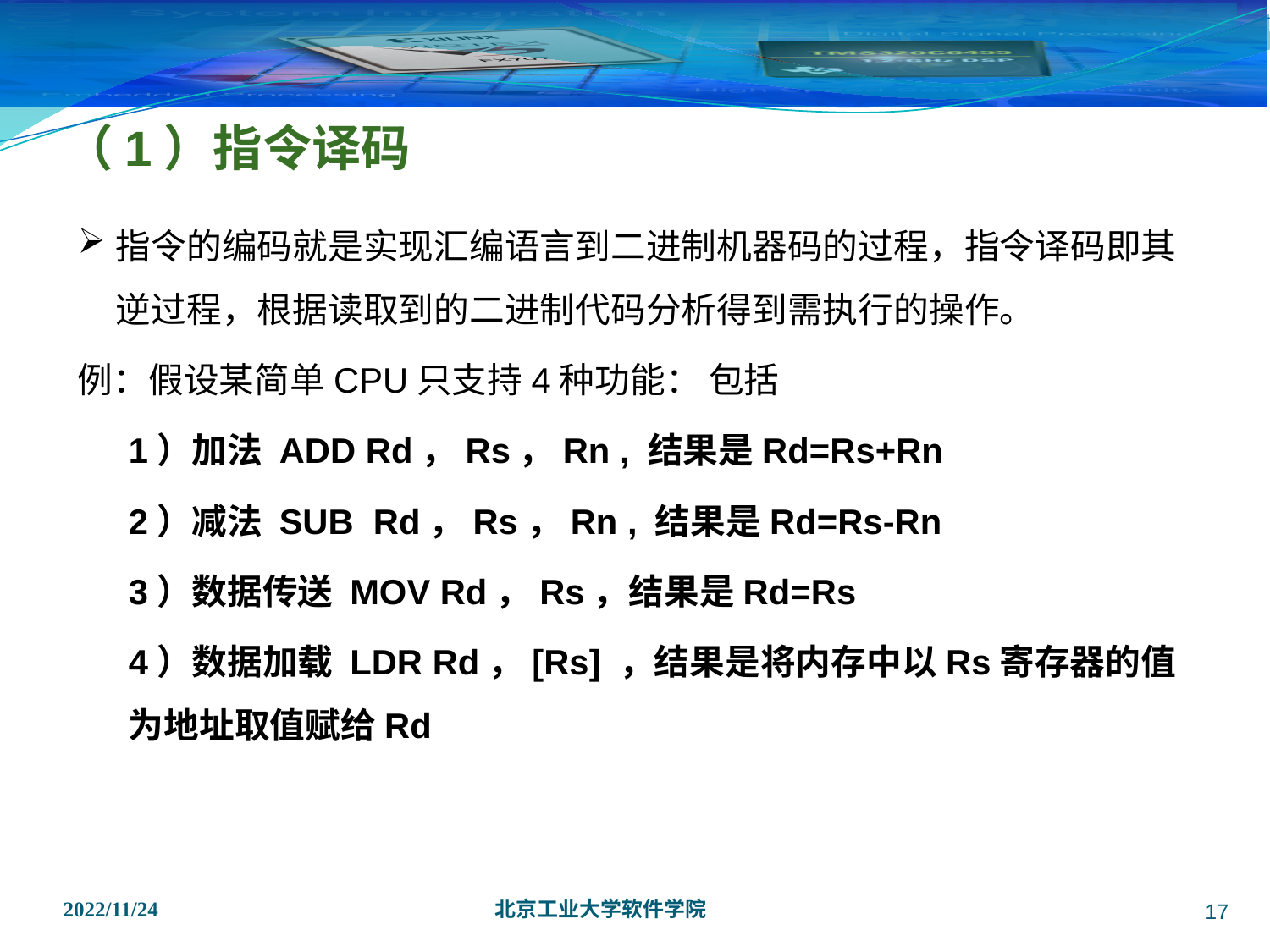

# （1）指令译码
指令的编码就是实现汇编语言到二进制机器码的过程，指令译码即其逆过程，根据读取到的二进制代码分析得到需执行的操作。
例：假设某简单CPU只支持4种功能： 包括
1）加法 ADD Rd，Rs，Rn , 结果是Rd=Rs+Rn
2）减法 SUB  Rd，Rs，Rn , 结果是Rd=Rs-Rn
3）数据传送 MOV Rd，Rs，结果是Rd=Rs
4）数据加载 LDR Rd，[Rs] ，结果是将内存中以Rs寄存器的值为地址取值赋给Rd